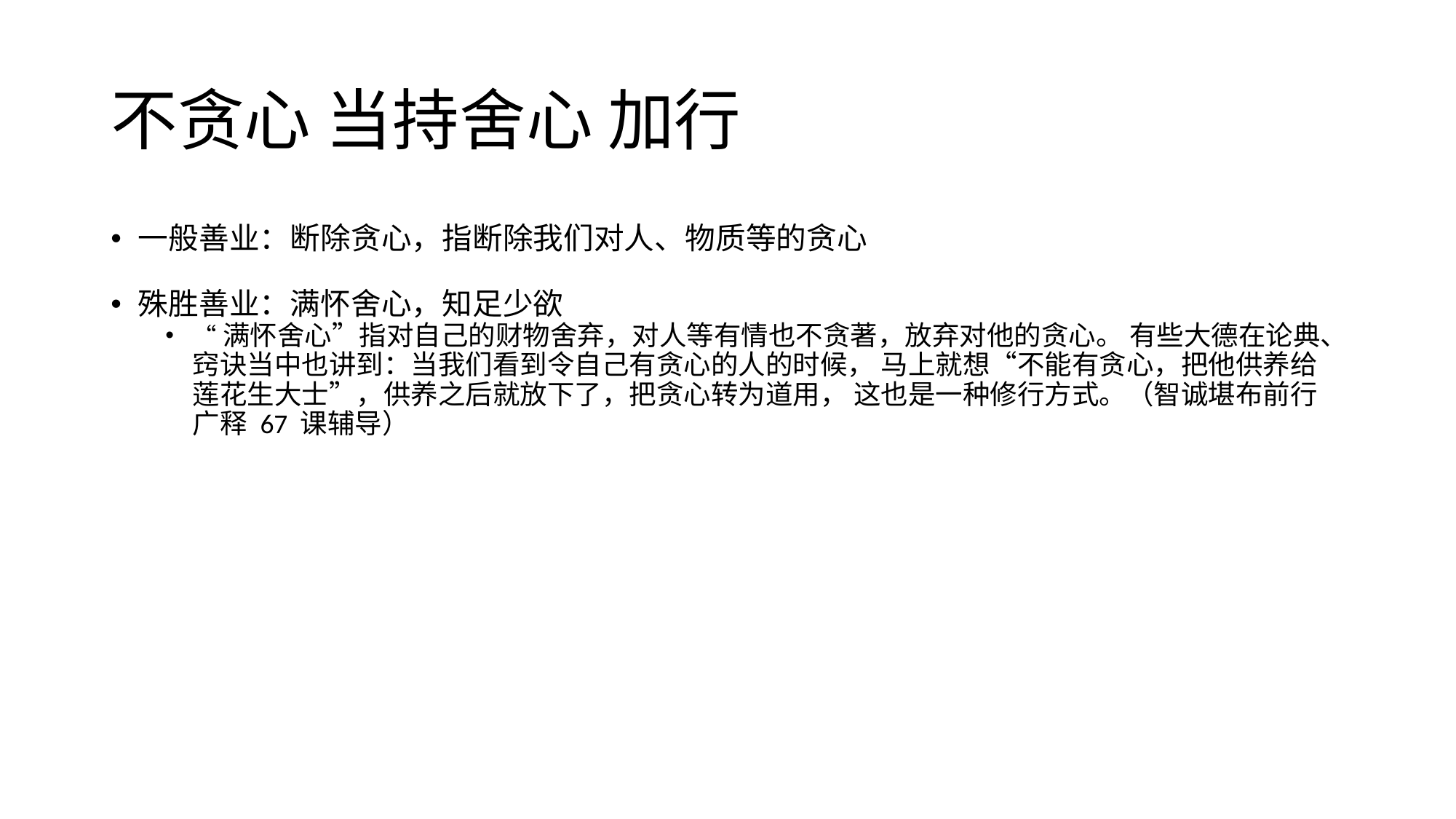

# 不贪心 当持舍心 加行
一般善业：断除贪心，指断除我们对人、物质等的贪心

殊胜善业：满怀舍心，知足少欲
“满怀舍心”指对自己的财物舍弃，对人等有情也不贪著，放弃对他的贪心。 有些大德在论典、窍诀当中也讲到：当我们看到令自己有贪心的人的时候， 马上就想“不能有贪心，把他供养给莲花生大士”，供养之后就放下了，把贪心转为道用， 这也是一种修行方式。（智诚堪布前行广释 67 课辅导）